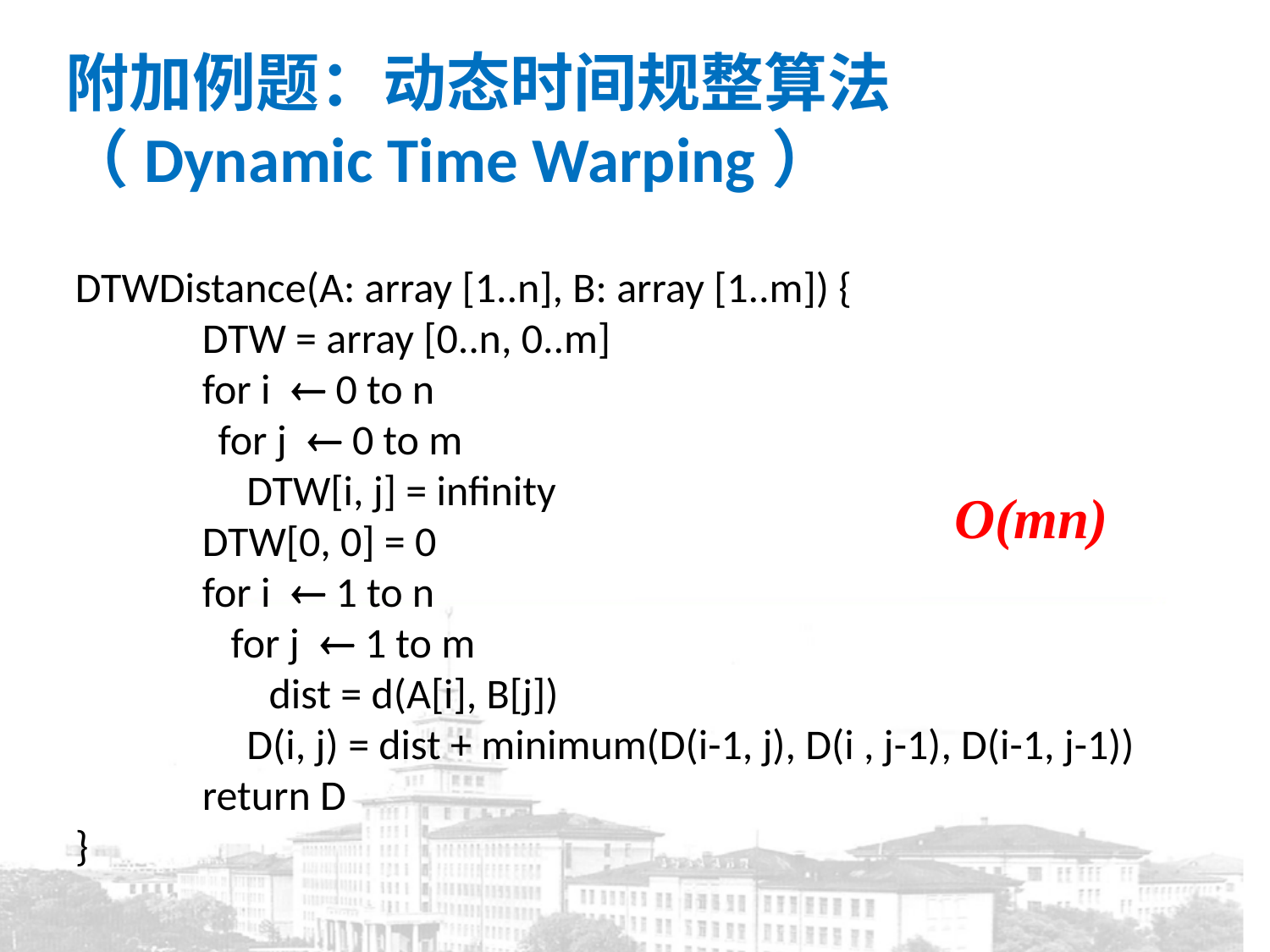

附加例题：动态时间规整算法（Dynamic Time Warping）
DTWDistance(A: array [1..n], B: array [1..m]) {
	DTW = array [0..n, 0..m]
	for i  ← 0 to n
               for j  ← 0 to m
                  DTW[i, j] = infinity
	DTW[0, 0] = 0
	for i  ← 1 to n
	   for j  ← 1 to m
	       dist = d(A[i], B[j])
                  D(i, j) = dist + minimum(D(i-1, j), D(i , j-1), D(i-1, j-1))
	return D
}
O(mn)